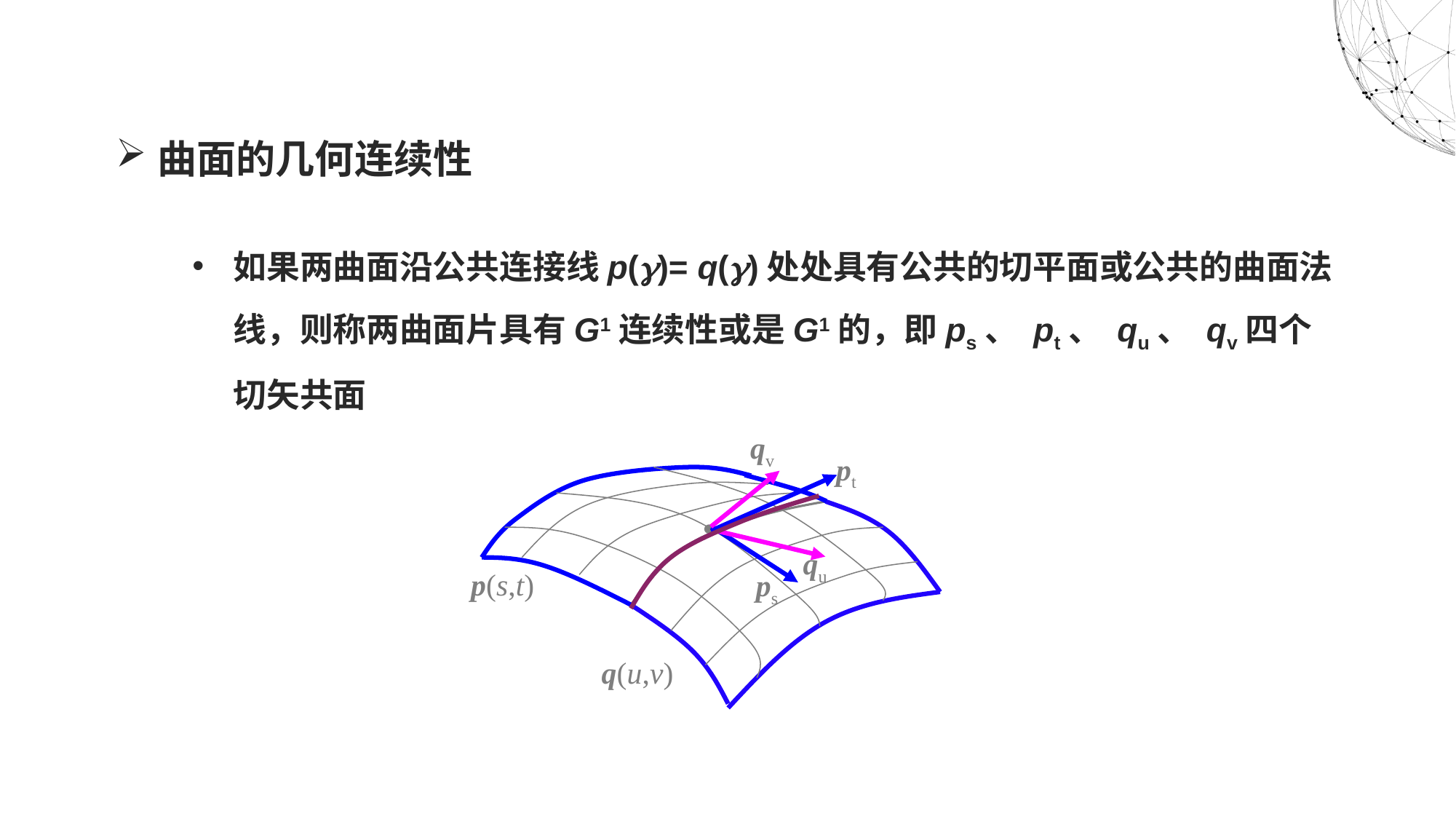

# 曲面的几何连续性
如果两曲面沿公共连接线p(γ)= q(γ)处处具有公共的切平面或公共的曲面法线，则称两曲面片具有G1连续性或是G1的，即ps、 pt、 qu、 qv四个切矢共面

qv

pt

•

ps

qu
p(s,t)
q(u,v)